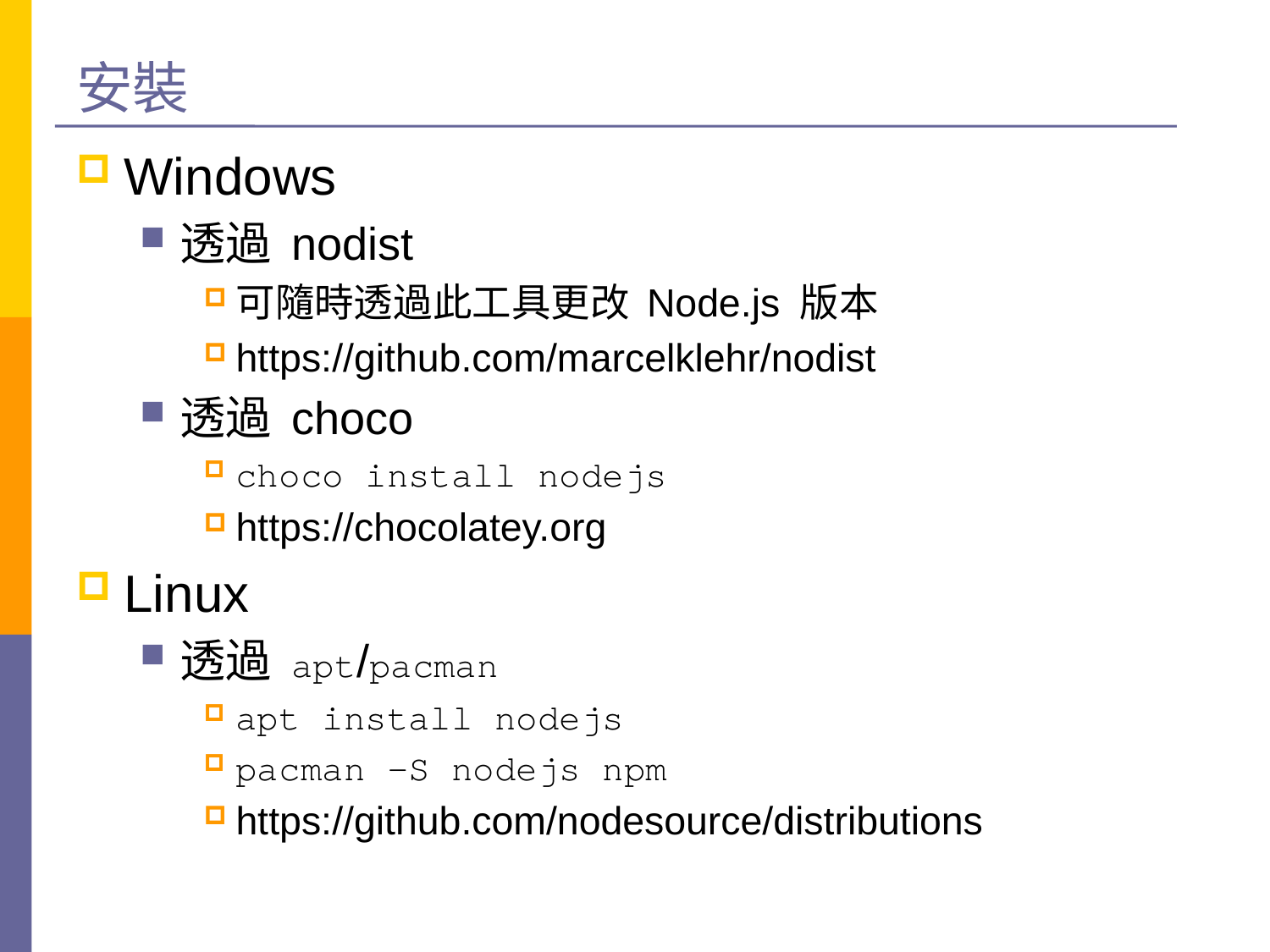

# 安裝
Windows
透過 nodist
可隨時透過此工具更改 Node.js 版本
https://github.com/marcelklehr/nodist
透過 choco
choco install nodejs
https://chocolatey.org
Linux
透過 apt/pacman
apt install nodejs
pacman -S nodejs npm
https://github.com/nodesource/distributions